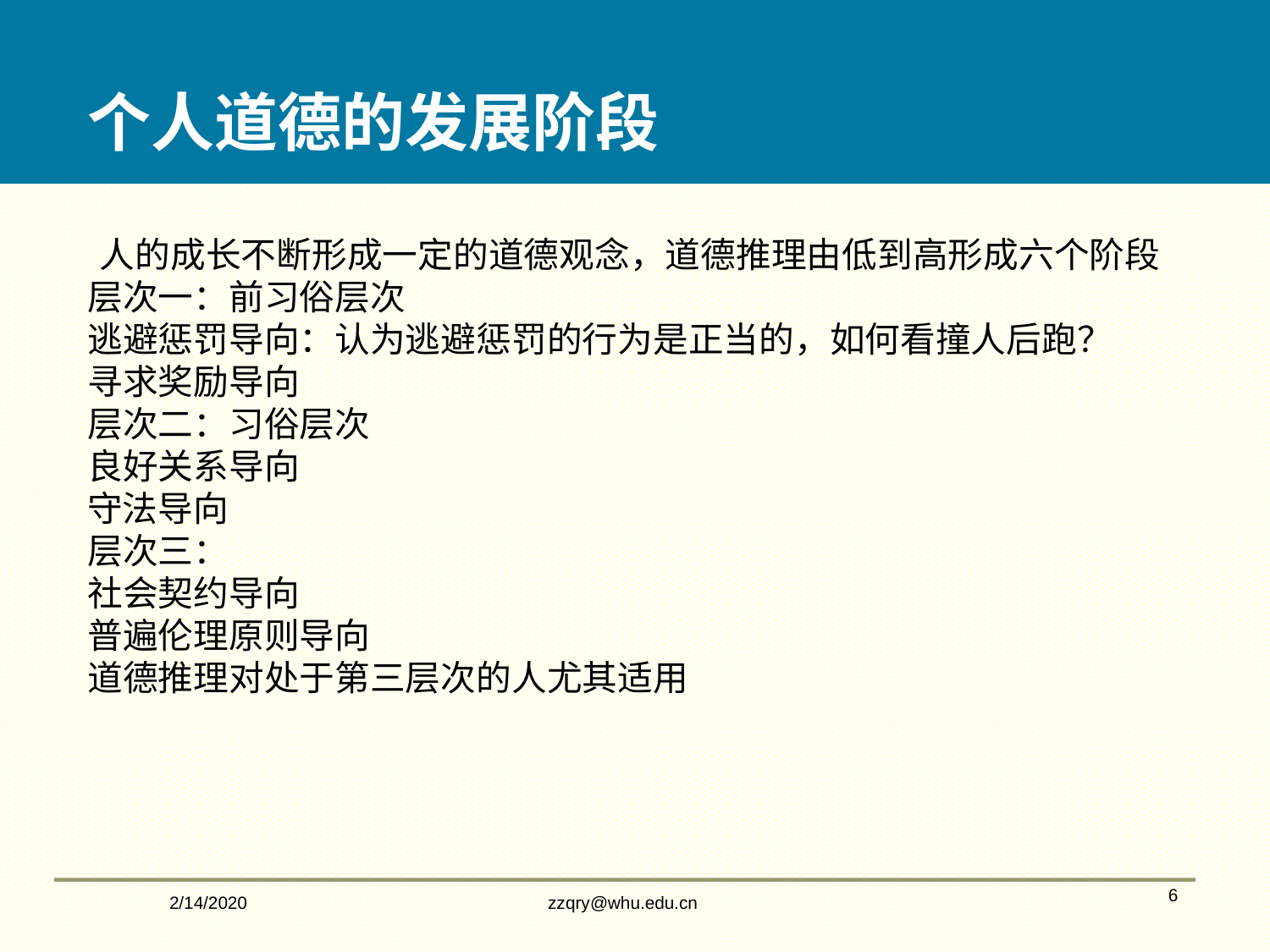

个人道德的发展阶段
人的成长不断形成一定的道德观念，道德推理由低到高形成六个阶段
层次一：前习俗层次
逃避惩罚导向：认为逃避惩罚的行为是正当的，如何看撞人后跑？
寻求奖励导向
层次二：习俗层次
良好关系导向
守法导向
层次三：
社会契约导向
普遍伦理原则导向
道德推理对处于第三层次的人尤其适用
2/14/2020
zzqry@whu.edu.cn
6